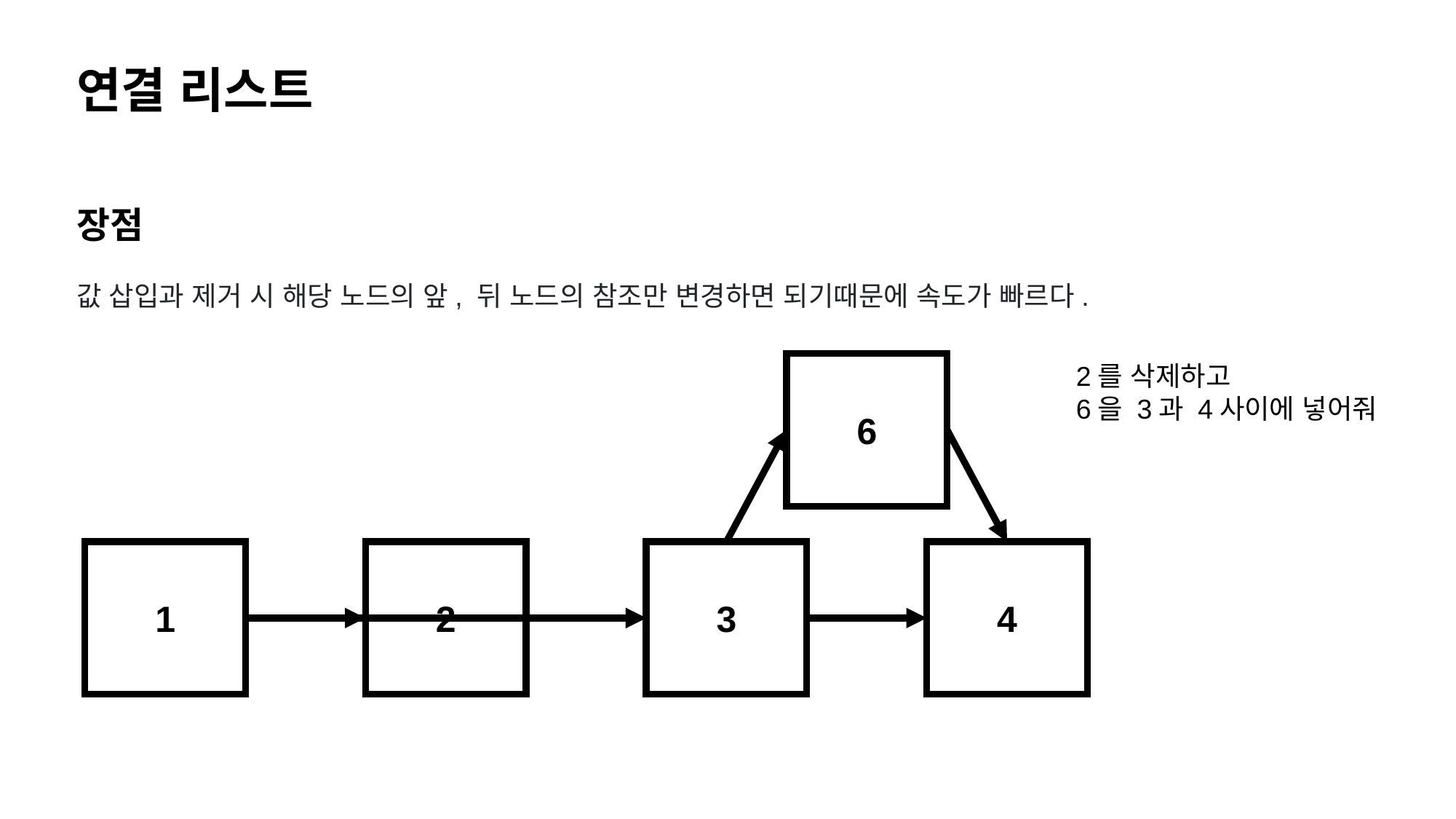

연결 리스트
장점

값 삽입과 제거 시 해당 노드의 앞, 뒤 노드의 참조만 변경하면 되기때문에 속도가 빠르다.
6
2를 삭제하고
6을 3과 4사이에 넣어줘
2
3
4
1